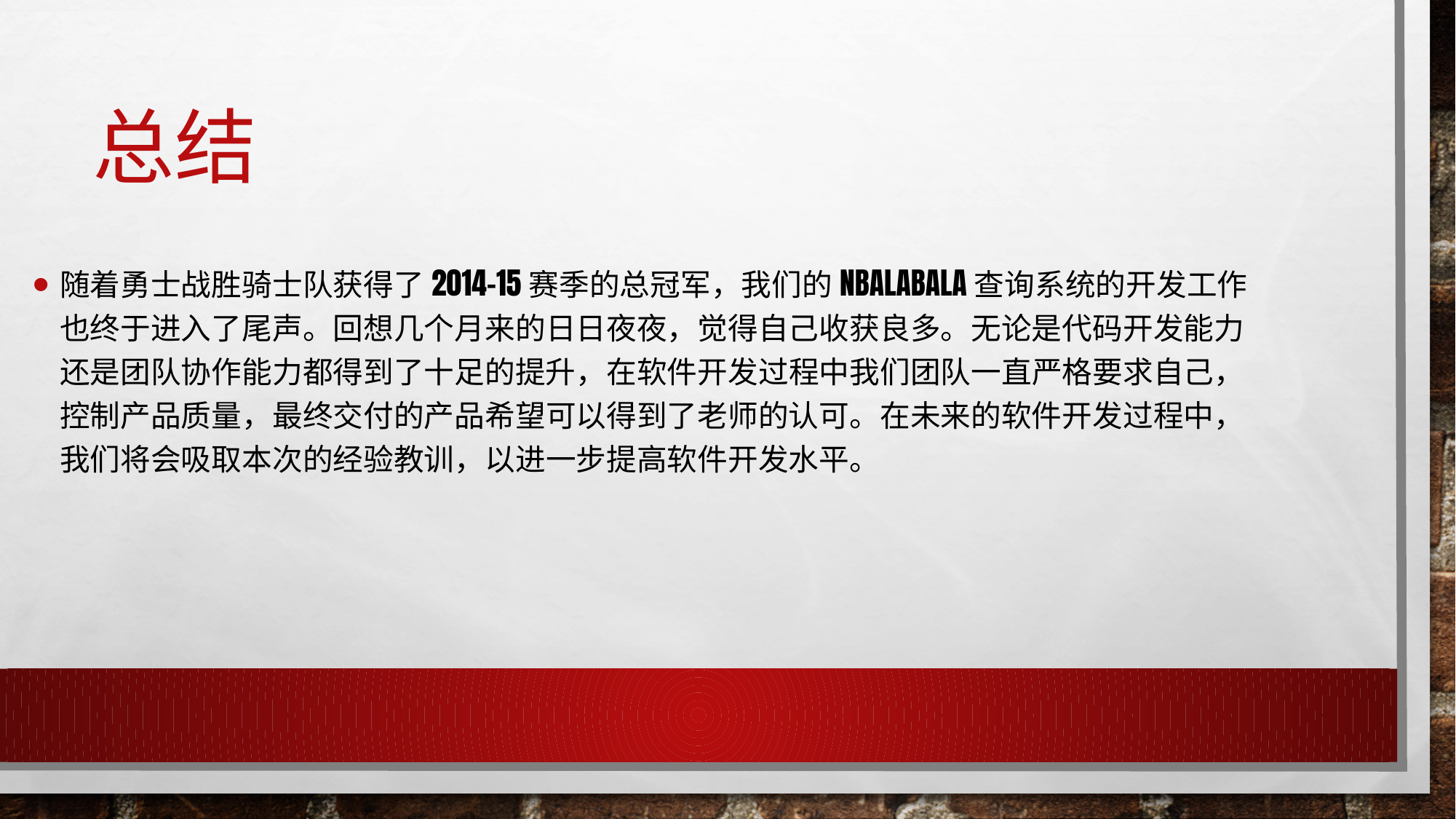

# 总结
随着勇士战胜骑士队获得了2014-15赛季的总冠军，我们的NBALABAla查询系统的开发工作也终于进入了尾声。回想几个月来的日日夜夜，觉得自己收获良多。无论是代码开发能力还是团队协作能力都得到了十足的提升，在软件开发过程中我们团队一直严格要求自己，控制产品质量，最终交付的产品希望可以得到了老师的认可。在未来的软件开发过程中，我们将会吸取本次的经验教训，以进一步提高软件开发水平。